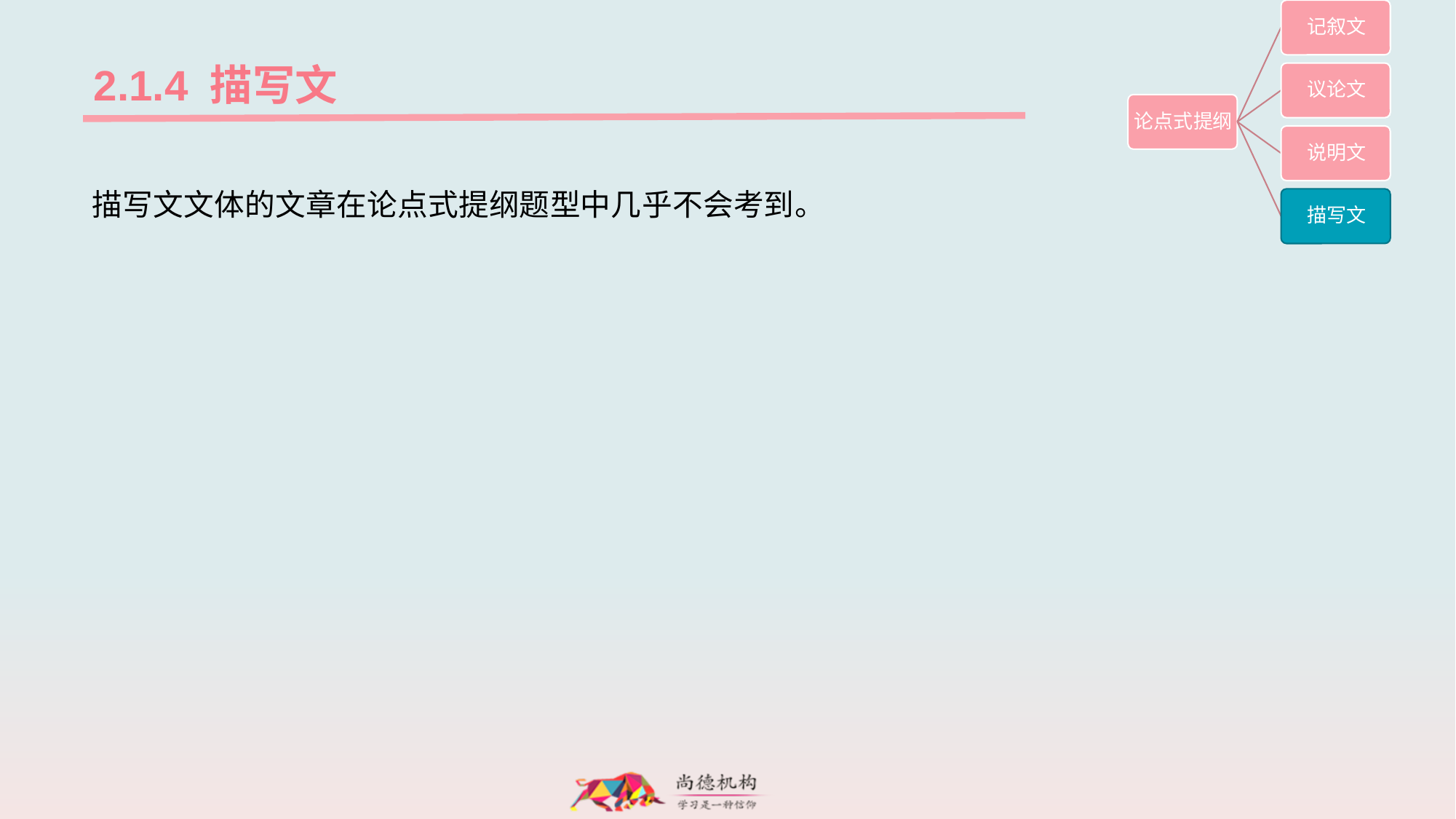

论点式提纲

记叙文

议论文

说明文

描写文
2.1.4 描写文
描写文文体的文章在论点式提纲题型中几乎不会考到。